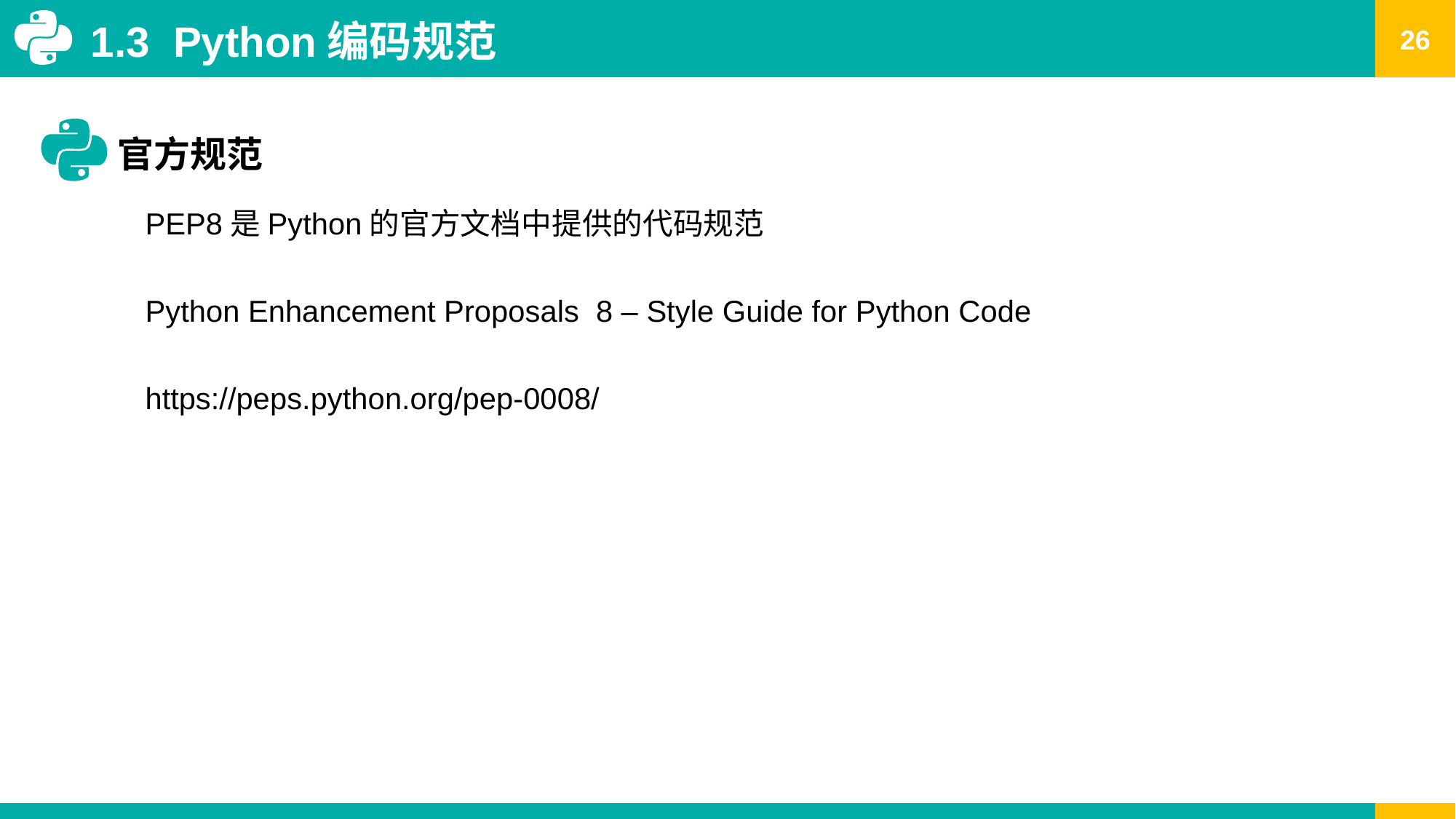

1.3  Python编码规范

官方规范
PEP8是Python的官方文档中提供的代码规范

Python Enhancement Proposals  8 – Style Guide for Python Code

https://peps.python.org/pep-0008/
Signature